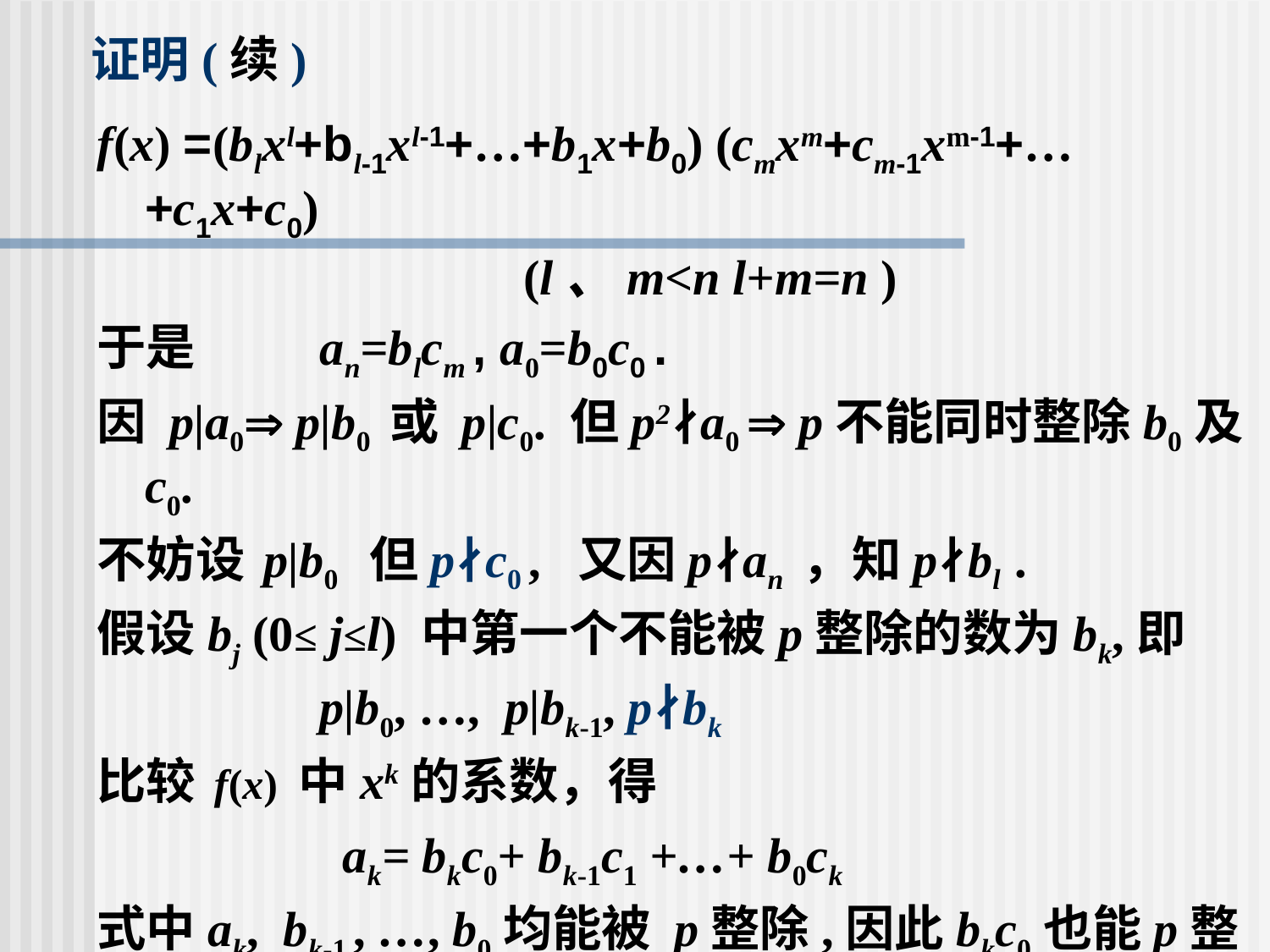

# 证明(续)
f(x) =(blxl+bl-1xl-1+…+b1x+b0) (cmxm+cm-1xm-1+…+c1x+c0)
                               (l、m<n l+m=n )
于是          an=blcm , a0=b0c0 .
因 p|a0⇒ p|b0 或 p|c0. 但p2∤a0 ⇒ p不能同时整除b0及c0.
不妨设 p|b0  但p∤c0 ,  又因p∤an ，知p∤bl  .
假设bj (0≤ j≤l) 中第一个不能被p整除的数为bk,即
                     p|b0, …,  p|bk-1, p∤bk
比较 f(x) 中xk的系数，得
                    ak= bkc0+ bk-1c1 +…+ b0ck
式中ak,  bk-1 , …, b0均能被 p整除,因此bkc0也能p整除.
由p为素数,有bk与c0中至少有一个被整除,矛盾. 因此
f(x) 在有理数域上不可约.